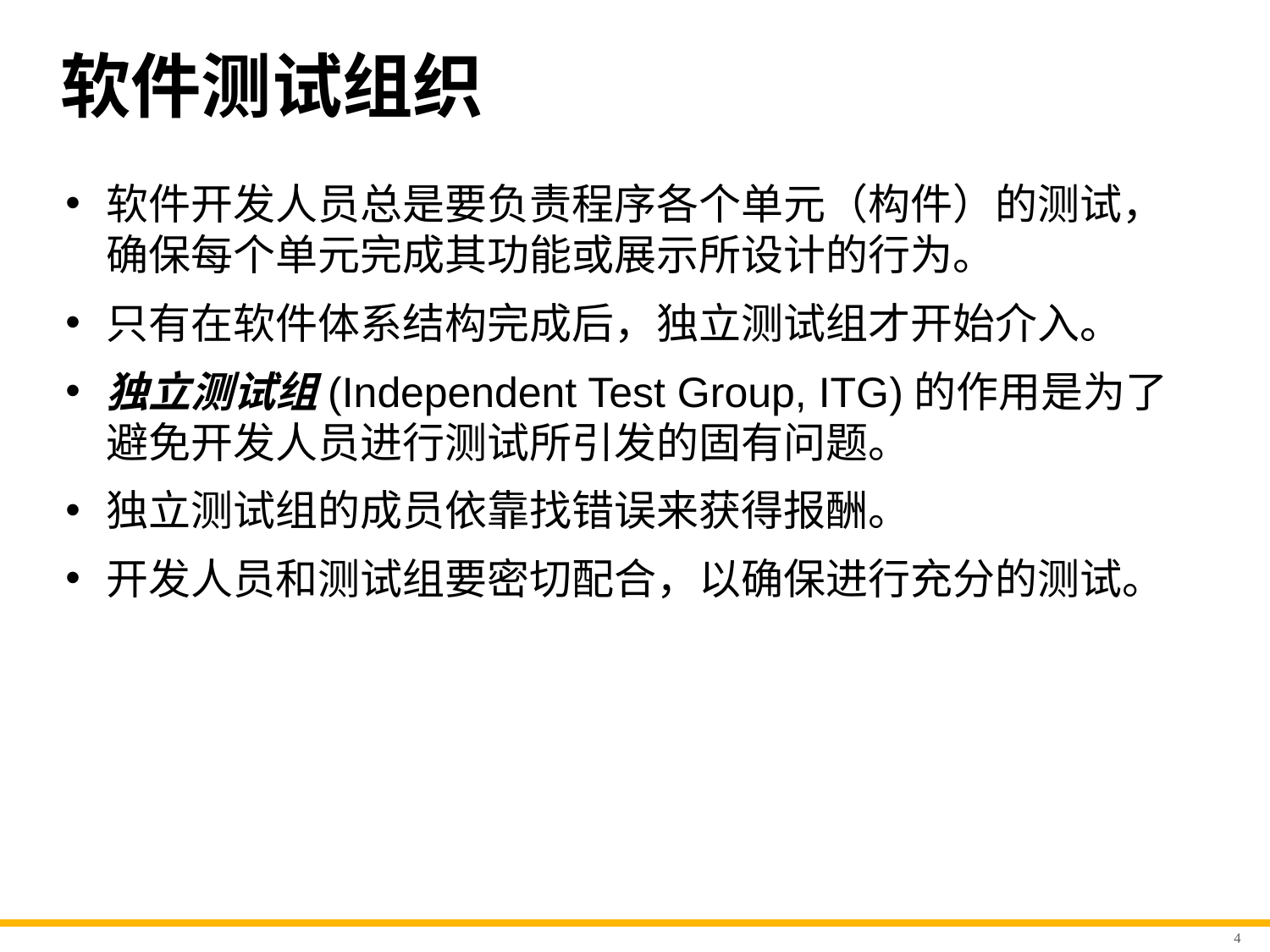

# 软件测试组织
软件开发人员总是要负责程序各个单元（构件）的测试，确保每个单元完成其功能或展示所设计的行为。
只有在软件体系结构完成后，独立测试组才开始介入。
独立测试组(Independent Test Group, ITG)的作用是为了避免开发人员进行测试所引发的固有问题。
独立测试组的成员依靠找错误来获得报酬。
开发人员和测试组要密切配合，以确保进行充分的测试。
4